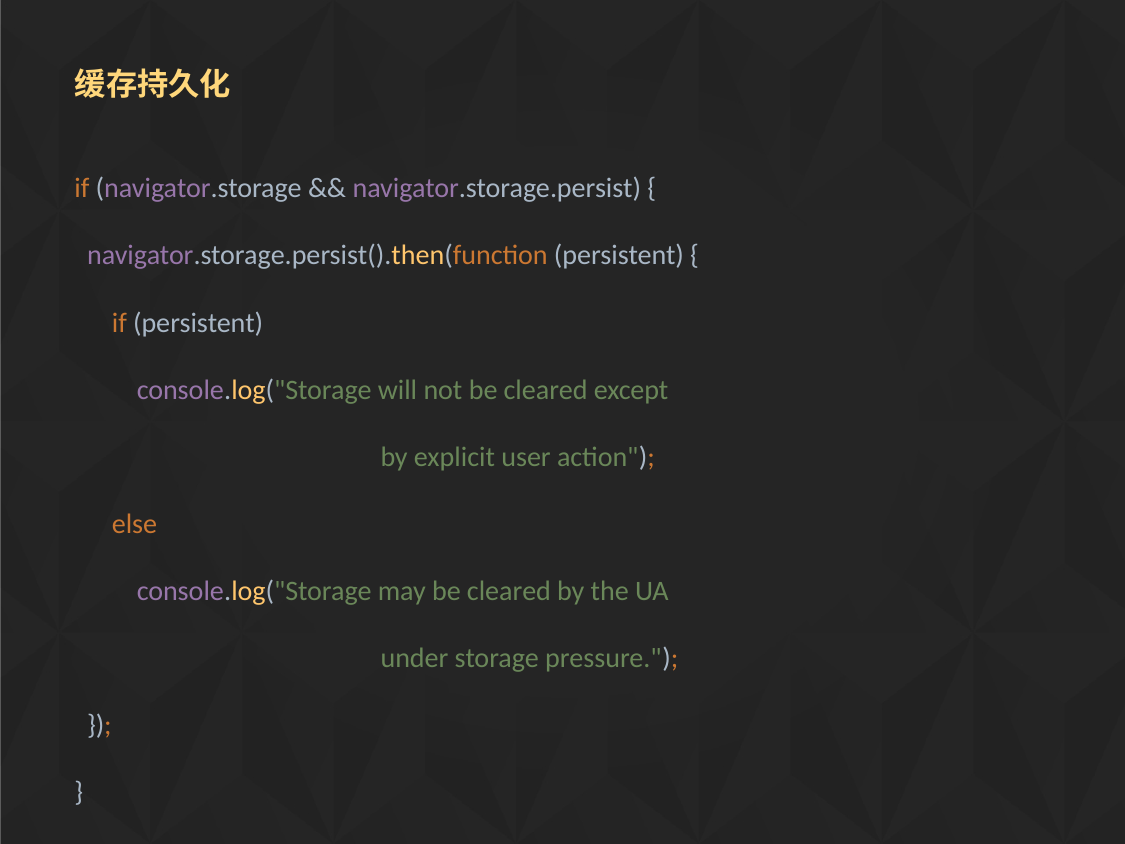

# 缓存持久化
if (navigator.storage && navigator.storage.persist) {
  navigator.storage.persist().then(function (persistent) {
      if (persistent)
          console.log("Storage will not be cleared except
		 by explicit user action");
      else
          console.log("Storage may be cleared by the UA
		 under storage pressure.");
  });
}